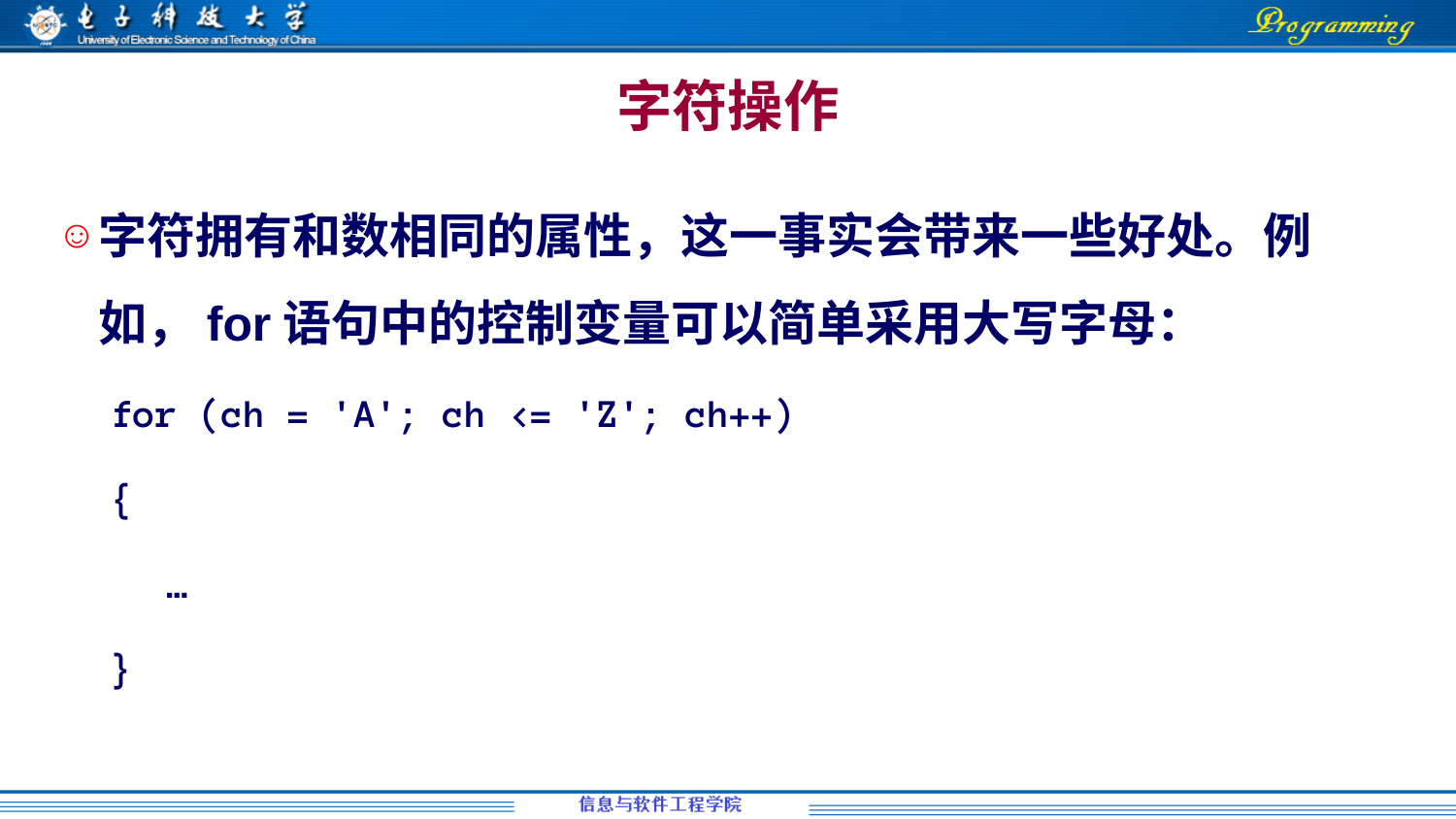

# 字符操作
字符拥有和数相同的属性，这一事实会带来一些好处。例如，for语句中的控制变量可以简单采用大写字母：
for (ch = 'A'; ch <= 'Z'; ch++)
{
	 …
}